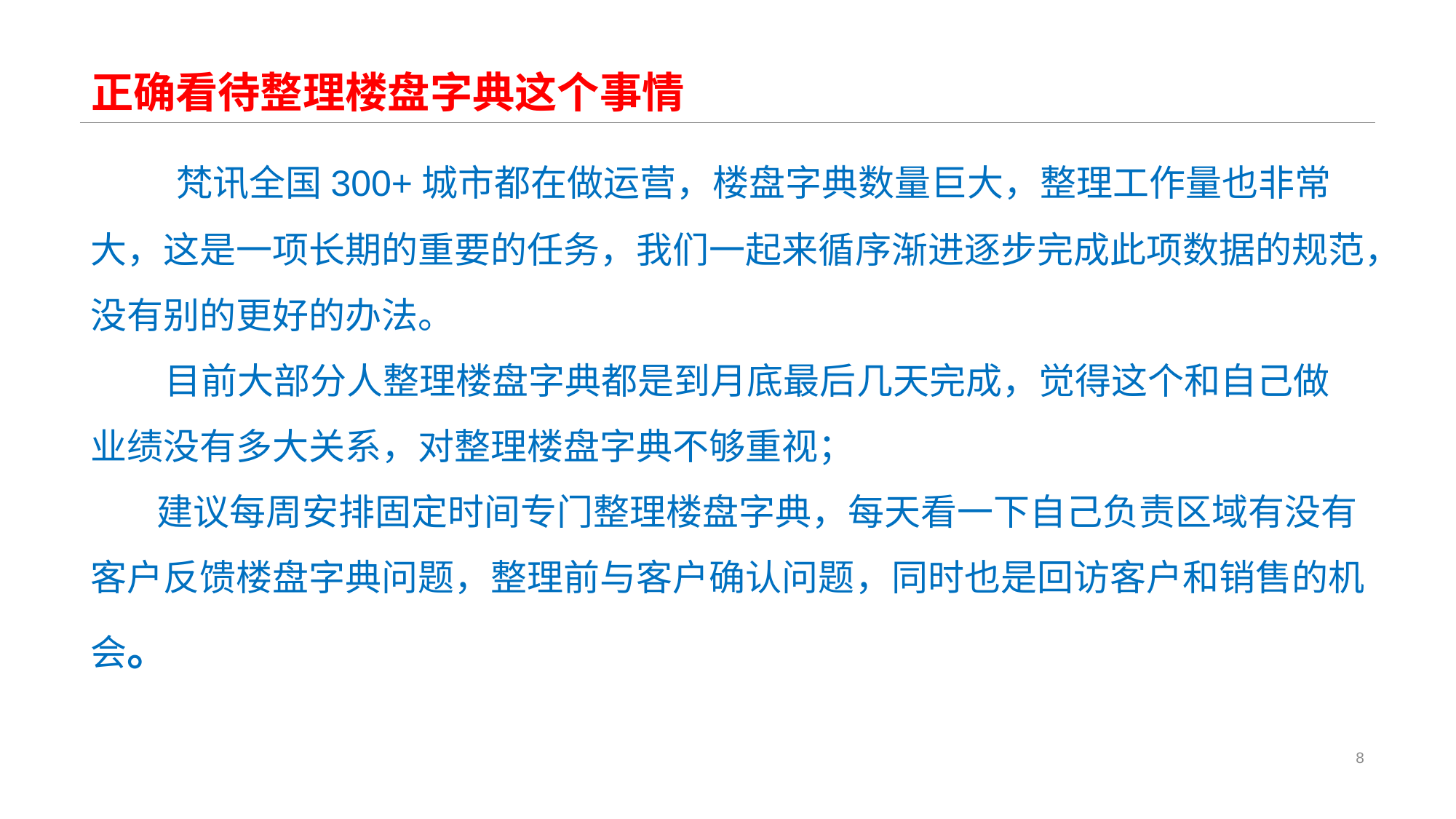

# 正确看待整理楼盘字典这个事情
        梵讯全国300+城市都在做运营，楼盘字典数量巨大，整理工作量也非常大，这是一项长期的重要的任务，我们一起来循序渐进逐步完成此项数据的规范，没有别的更好的办法。
        目前大部分人整理楼盘字典都是到月底最后几天完成，觉得这个和自己做业绩没有多大关系，对整理楼盘字典不够重视；
       建议每周安排固定时间专门整理楼盘字典，每天看一下自己负责区域有没有客户反馈楼盘字典问题，整理前与客户确认问题，同时也是回访客户和销售的机会。

8